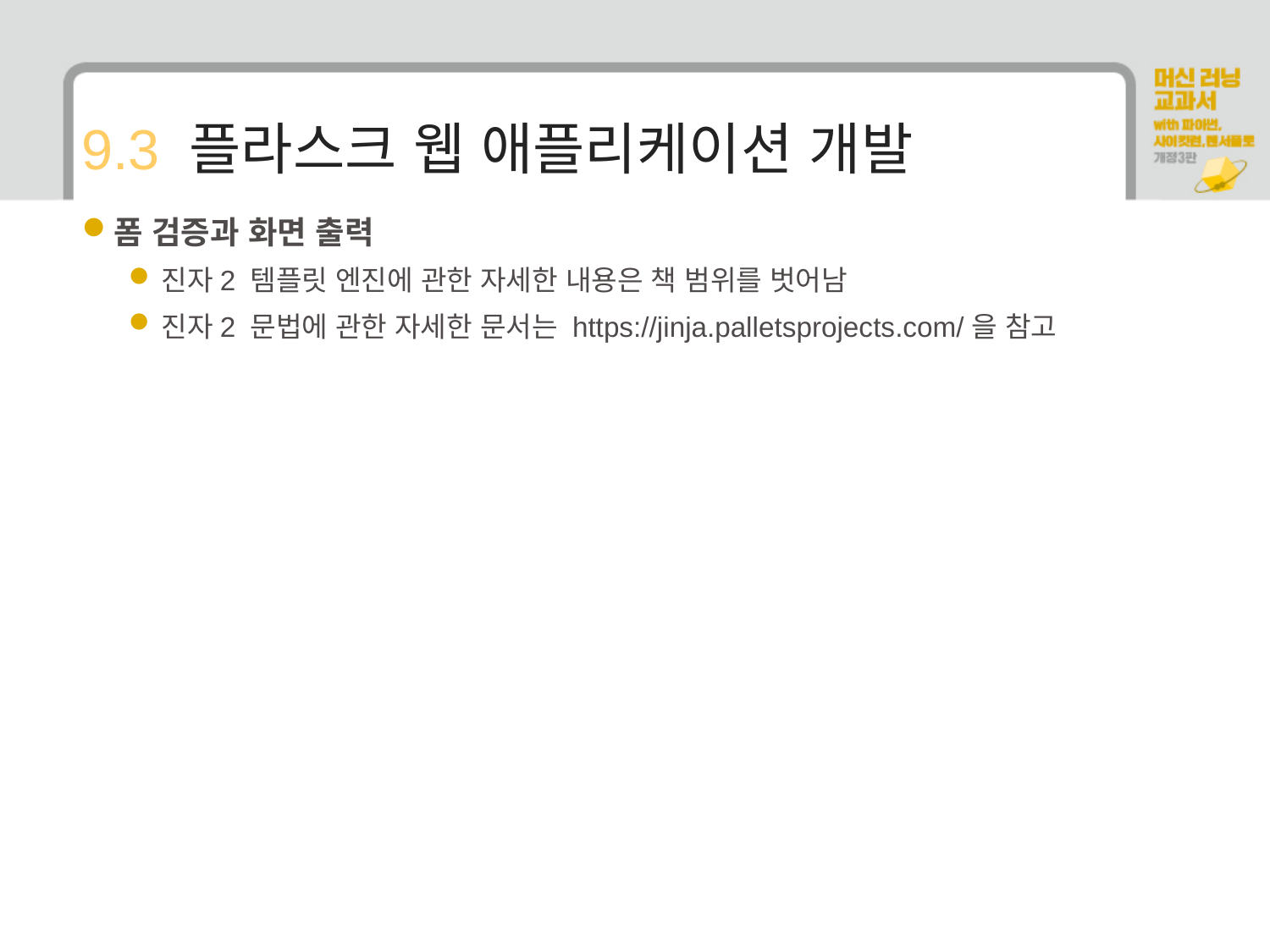

# 9.3 플라스크 웹 애플리케이션 개발
폼 검증과 화면 출력
진자2 템플릿 엔진에 관한 자세한 내용은 책 범위를 벗어남
진자2 문법에 관한 자세한 문서는 https://jinja.palletsprojects.com/을 참고